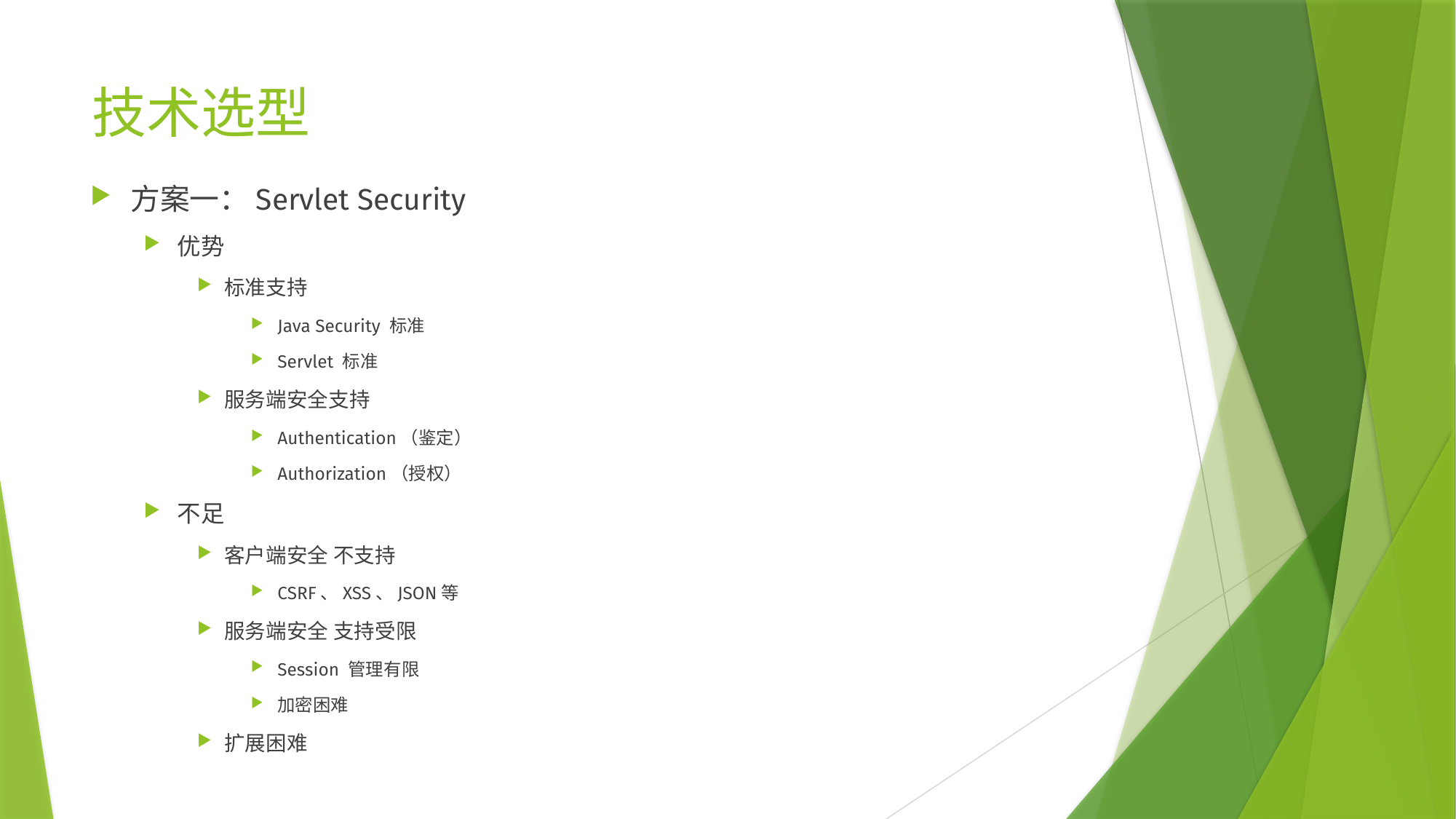

# 技术选型
方案一：Servlet Security
优势
标准支持
Java Security 标准
Servlet 标准
服务端安全支持
Authentication（鉴定）
Authorization（授权）
不足
客户端安全 不支持
CSRF、XSS、JSON等
服务端安全 支持受限
Session 管理有限
加密困难
扩展困难